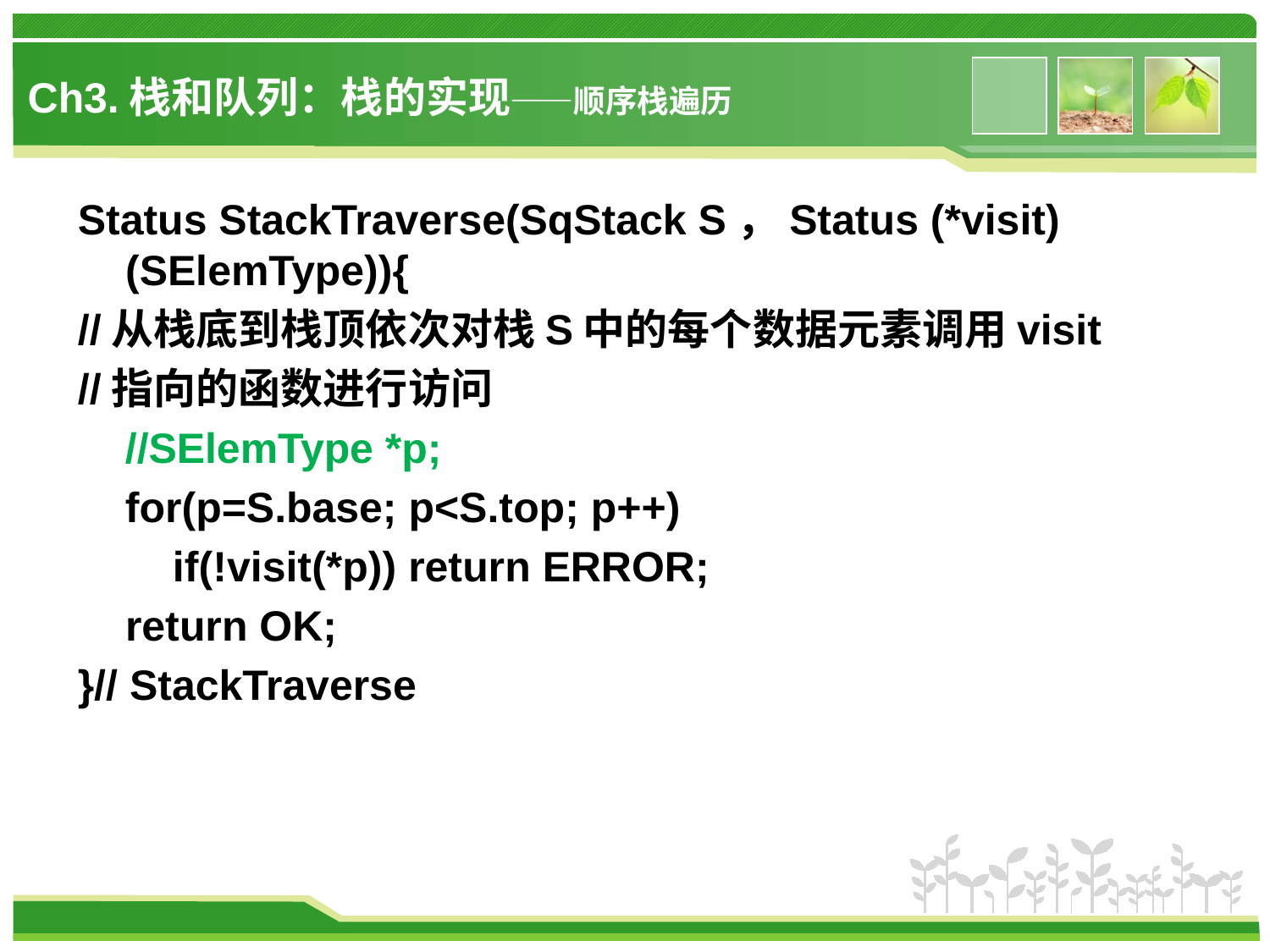

# Ch3.栈和队列：栈的实现——顺序栈遍历
Status StackTraverse(SqStack S，Status (*visit)(SElemType)){
//从栈底到栈顶依次对栈S中的每个数据元素调用visit
//指向的函数进行访问
    //SElemType *p;
    for(p=S.base; p<S.top; p++)
        if(!visit(*p)) return ERROR;
	return OK;
}// StackTraverse
20